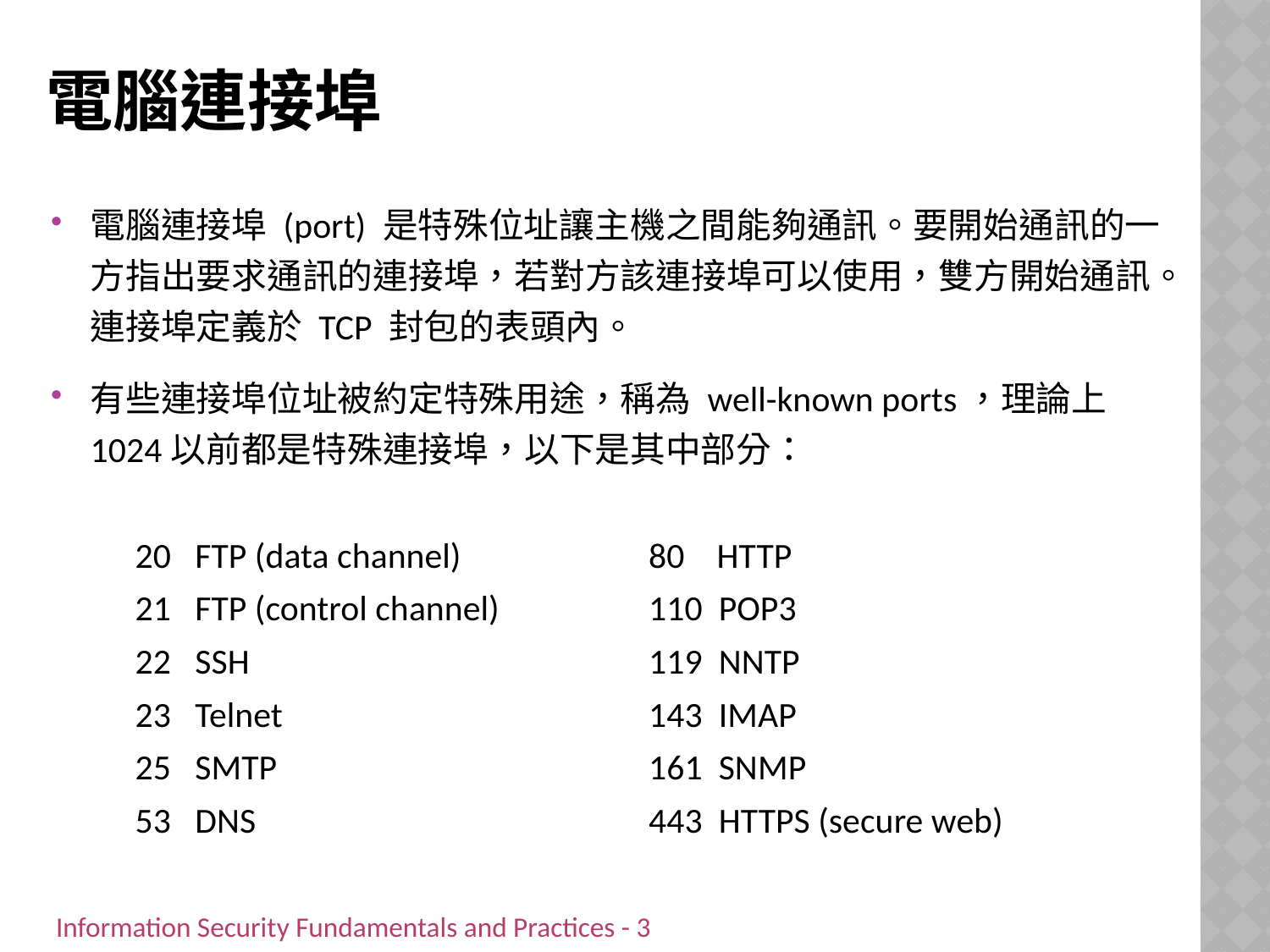

# 電腦連接埠
電腦連接埠 (port) 是特殊位址讓主機之間能夠通訊。要開始通訊的一方指出要求通訊的連接埠，若對方該連接埠可以使用，雙方開始通訊。連接埠定義於 TCP 封包的表頭內。
有些連接埠位址被約定特殊用途，稱為 well-known ports，理論上1024以前都是特殊連接埠，以下是其中部分：
20   FTP (data channel)
21   FTP (control channel)
22   SSH
23   Telnet
25   SMTP
53   DNS
80    HTTP
110  POP3
119  NNTP
143  IMAP
161  SNMP
443  HTTPS (secure web)